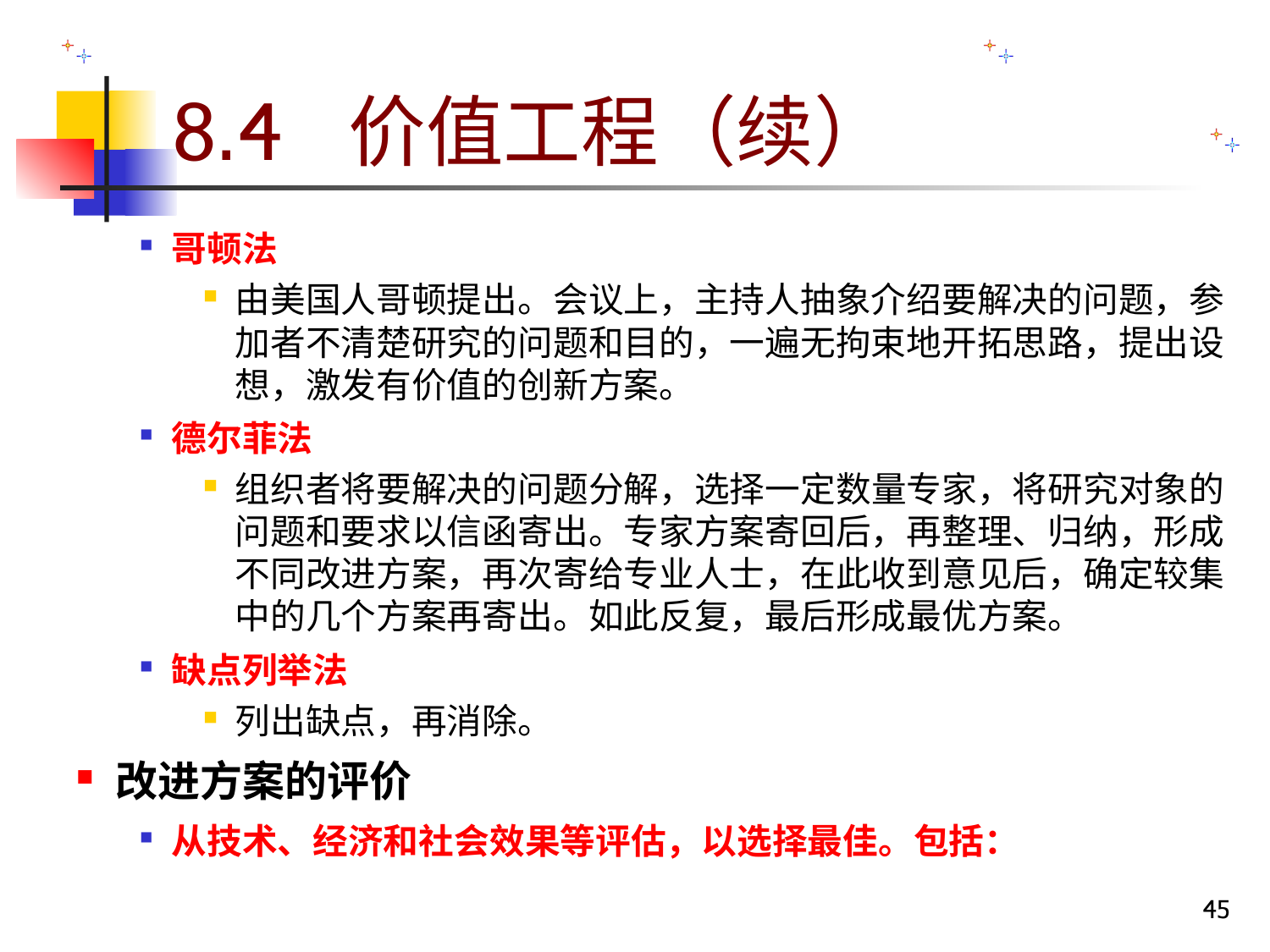

# 8.4  价值工程（续）
哥顿法
由美国人哥顿提出。会议上，主持人抽象介绍要解决的问题，参加者不清楚研究的问题和目的，一遍无拘束地开拓思路，提出设想，激发有价值的创新方案。
德尔菲法
组织者将要解决的问题分解，选择一定数量专家，将研究对象的问题和要求以信函寄出。专家方案寄回后，再整理、归纳，形成不同改进方案，再次寄给专业人士，在此收到意见后，确定较集中的几个方案再寄出。如此反复，最后形成最优方案。
缺点列举法
列出缺点，再消除。
改进方案的评价
从技术、经济和社会效果等评估，以选择最佳。包括：
45